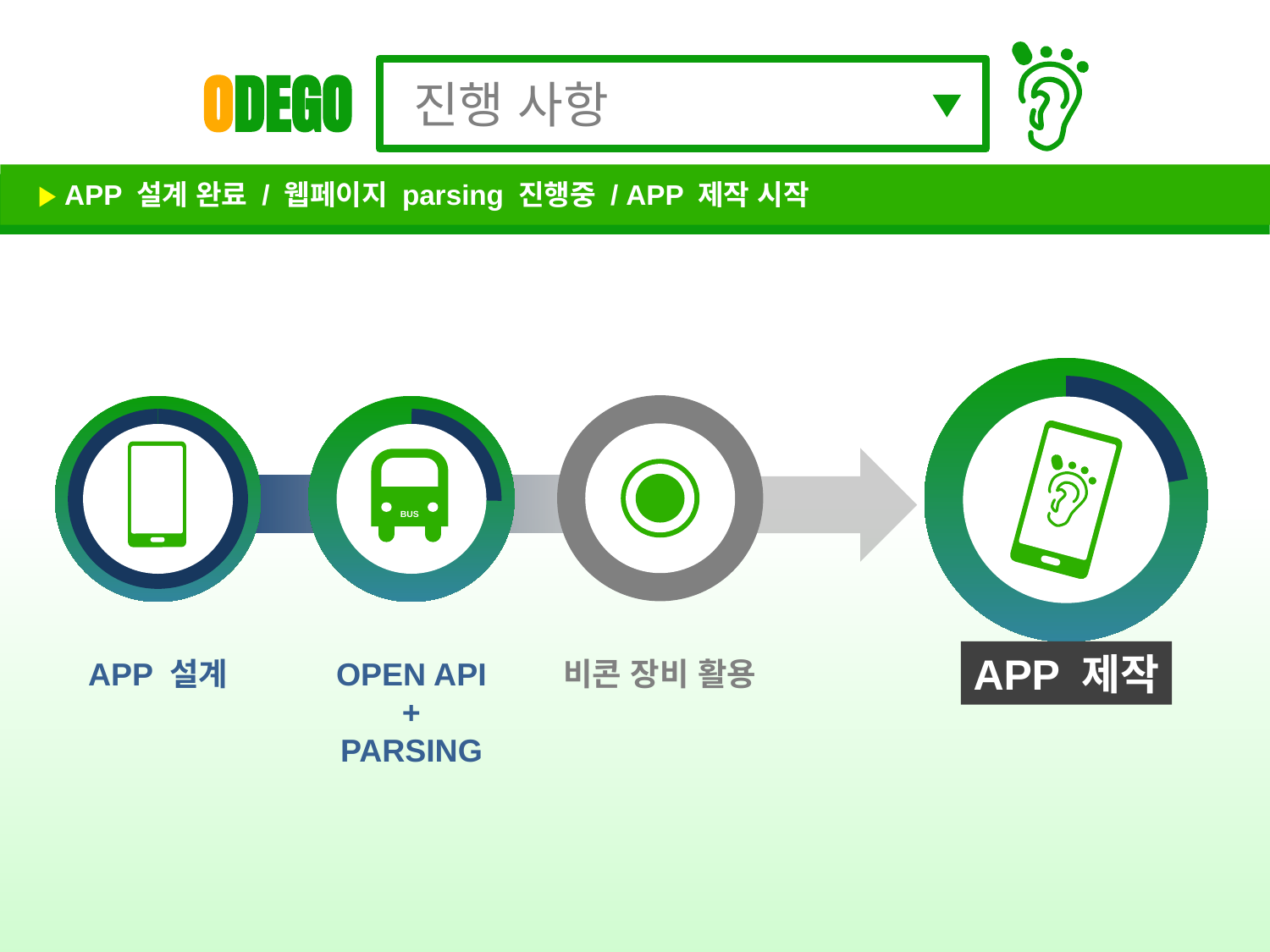

ODEGO
진행 사항

▶ APP 설계 완료 / 웹페이지 parsing 진행중 / APP 제작 시작

BUS
APP 제작
APP 설계
OPEN API
+
PARSING
비콘 장비 활용